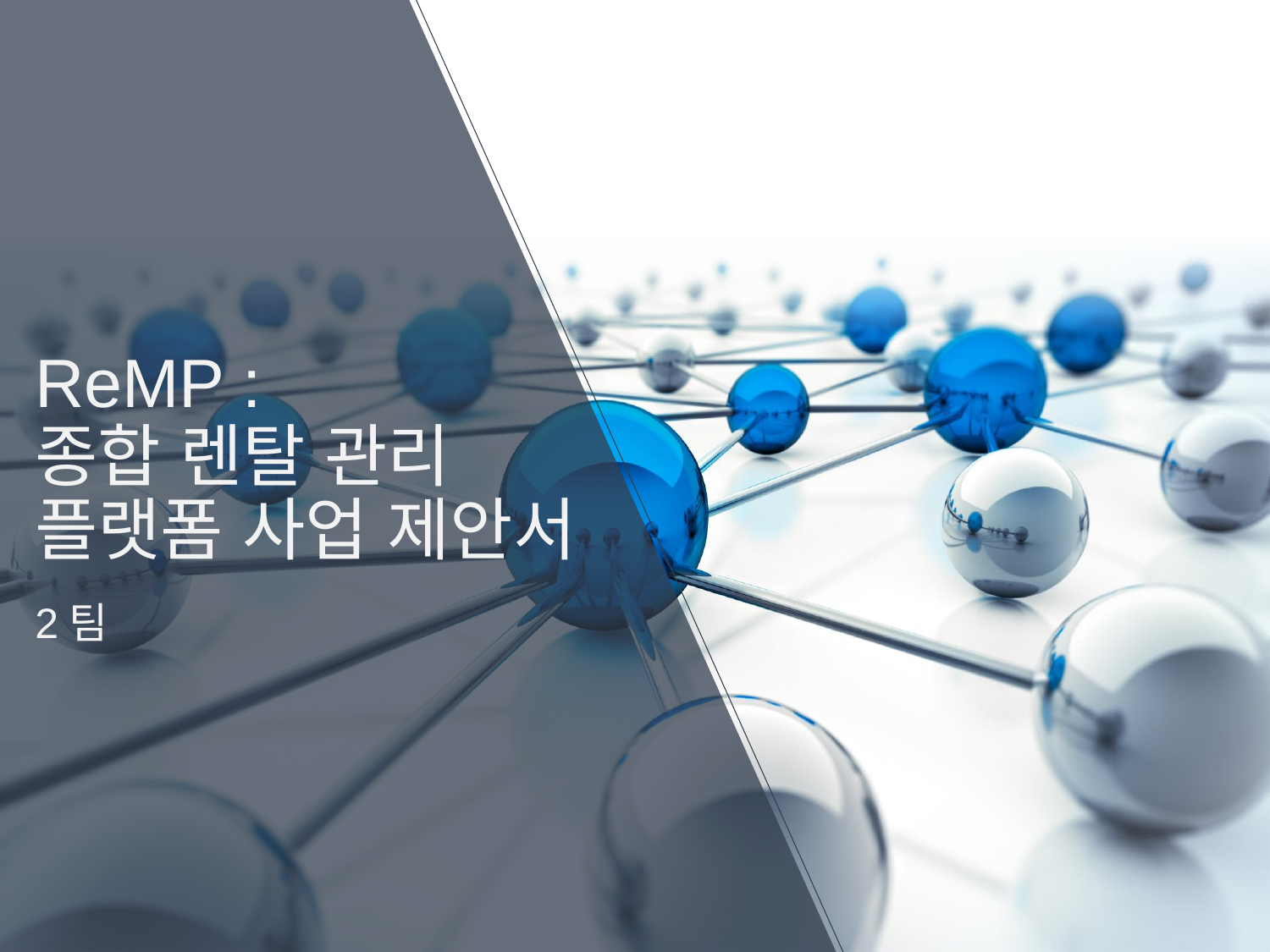

# ReMP : 종합 렌탈 관리 플랫폼 사업 제안서
2팀